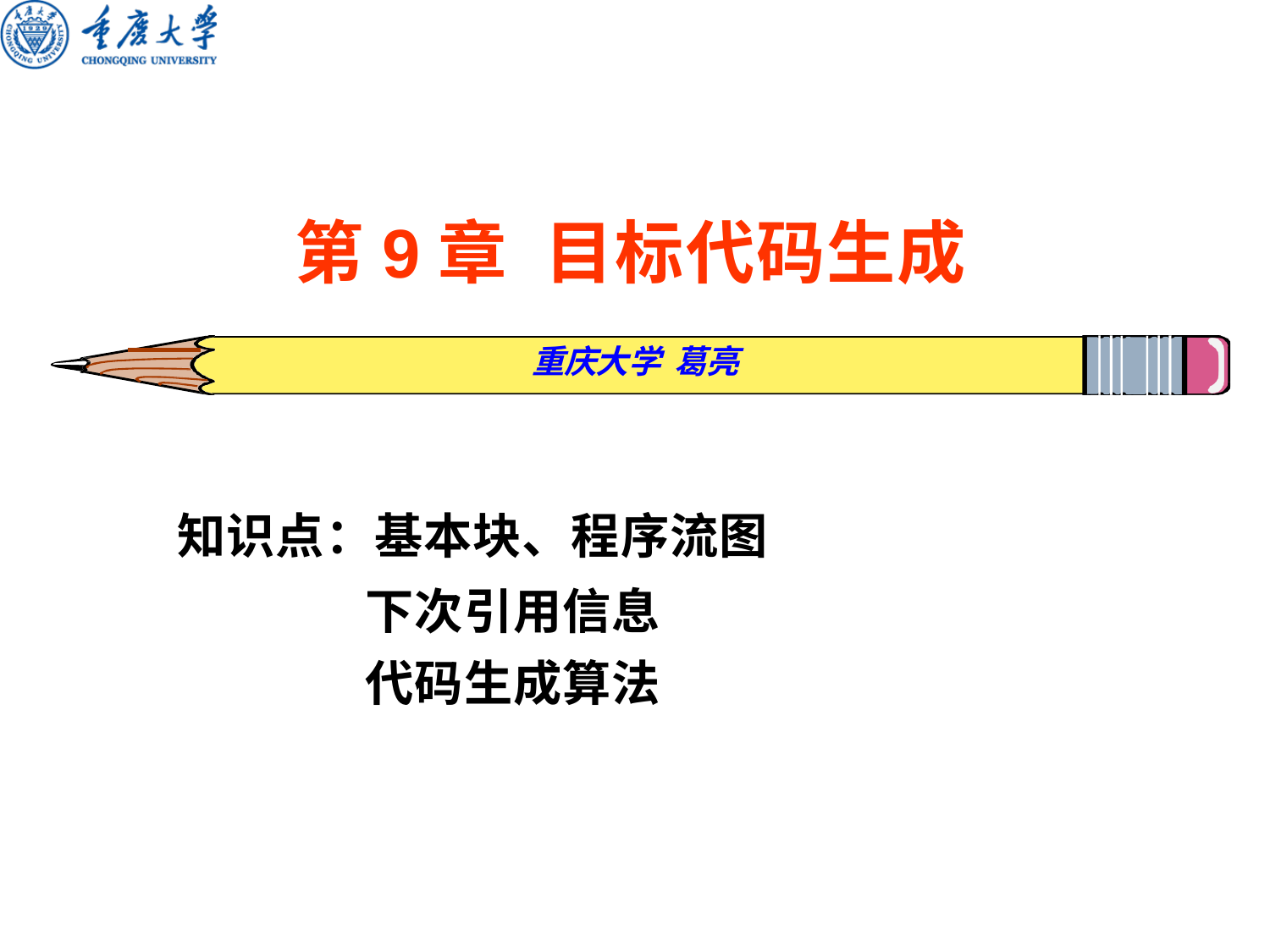

# 第9章	目标代码生成

重庆大学 葛亮

知识点：基本块、程序流图
下次引用信息 代码生成算法